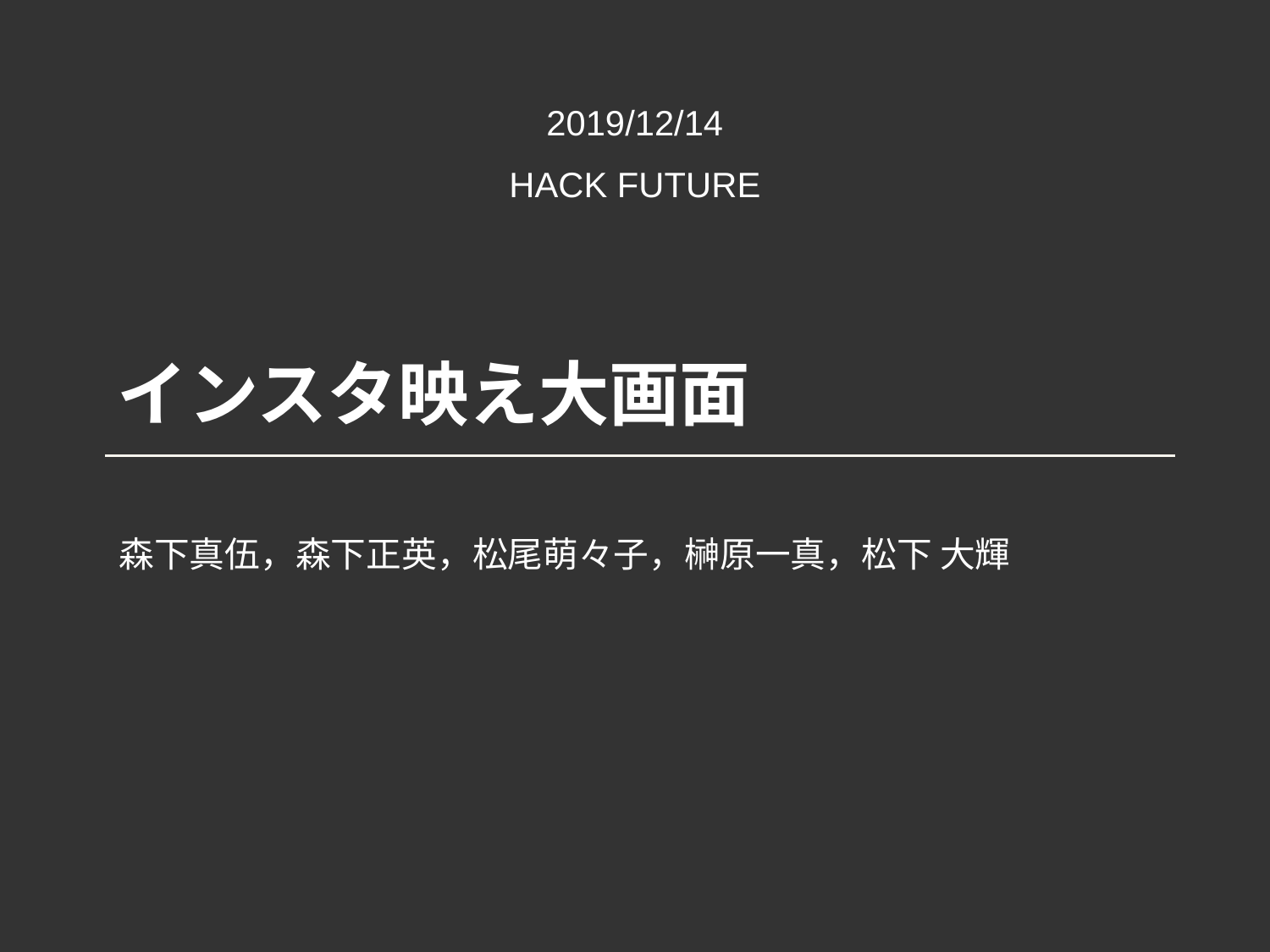

2019/12/14
HACK FUTURE
# インスタ映え大画面
森下真伍，森下正英，松尾萌々子，榊原一真，松下 大輝